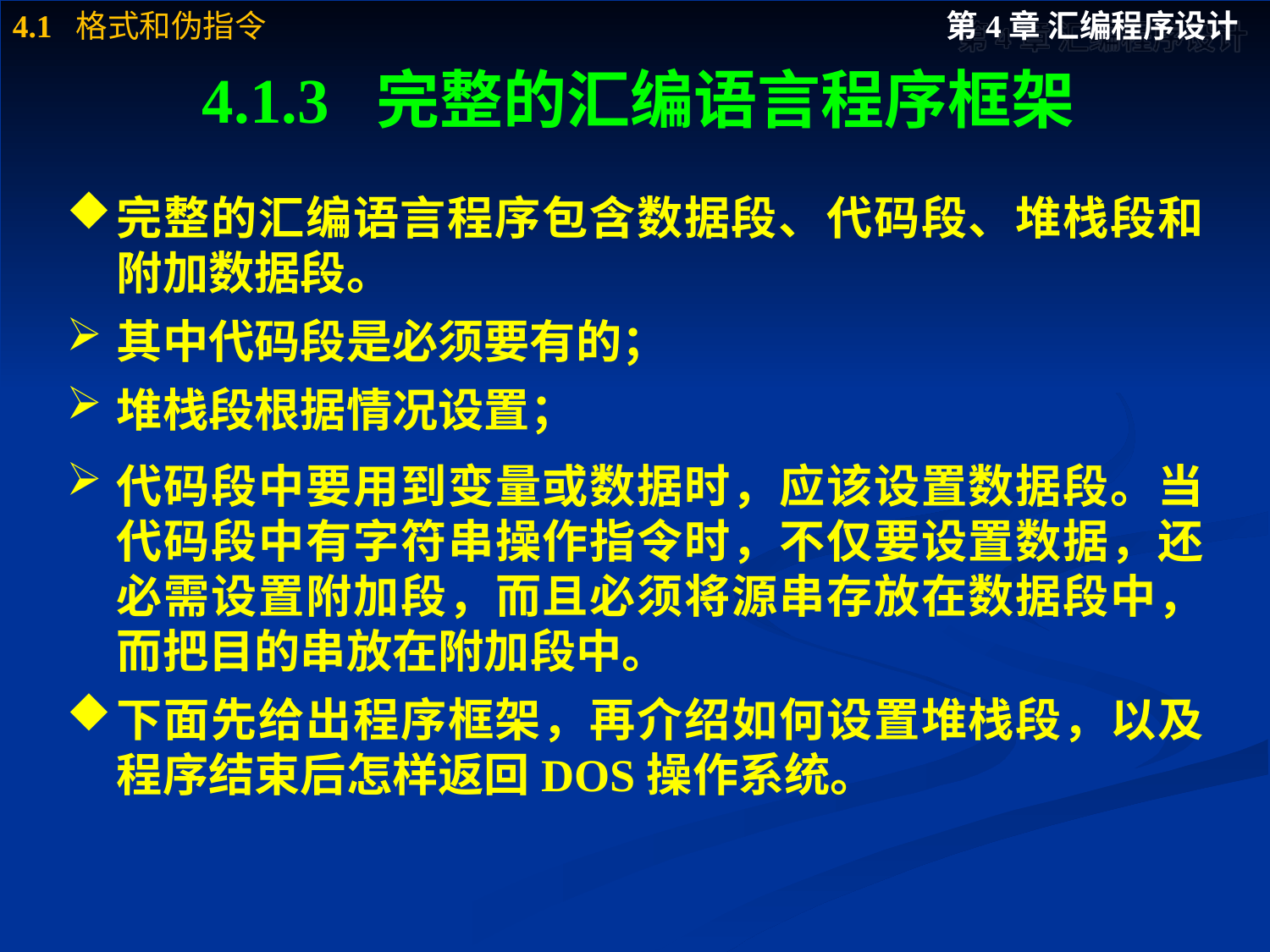

# 4.1.3  完整的汇编语言程序框架
完整的汇编语言程序包含数据段、代码段、堆栈段和附加数据段。
其中代码段是必须要有的；
堆栈段根据情况设置；
代码段中要用到变量或数据时，应该设置数据段。当代码段中有字符串操作指令时，不仅要设置数据，还必需设置附加段，而且必须将源串存放在数据段中，而把目的串放在附加段中。
下面先给出程序框架，再介绍如何设置堆栈段，以及程序结束后怎样返回DOS操作系统。